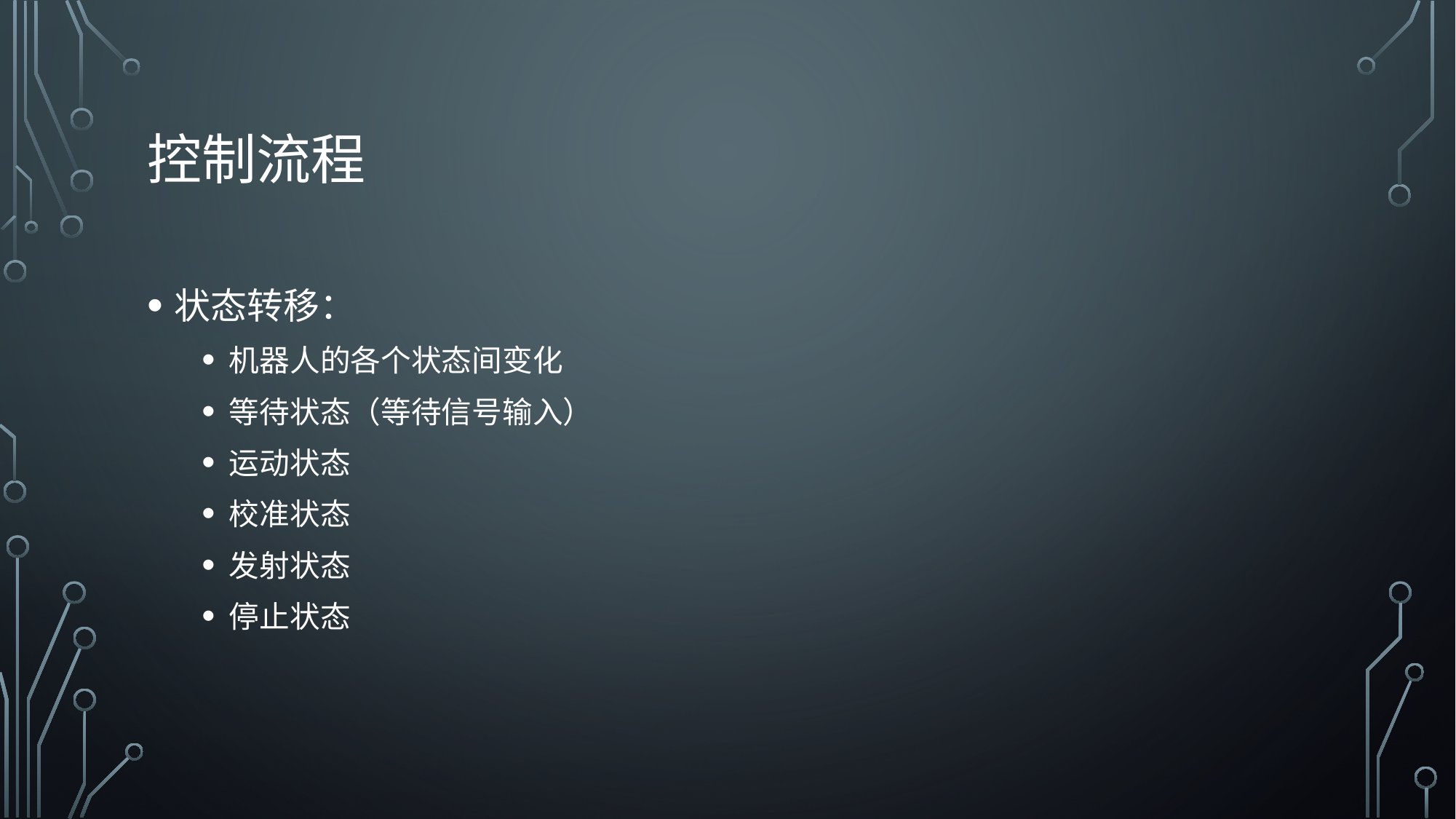

# 控制流程
状态转移：
机器人的各个状态间变化
等待状态（等待信号输入）
运动状态
校准状态
发射状态
停止状态